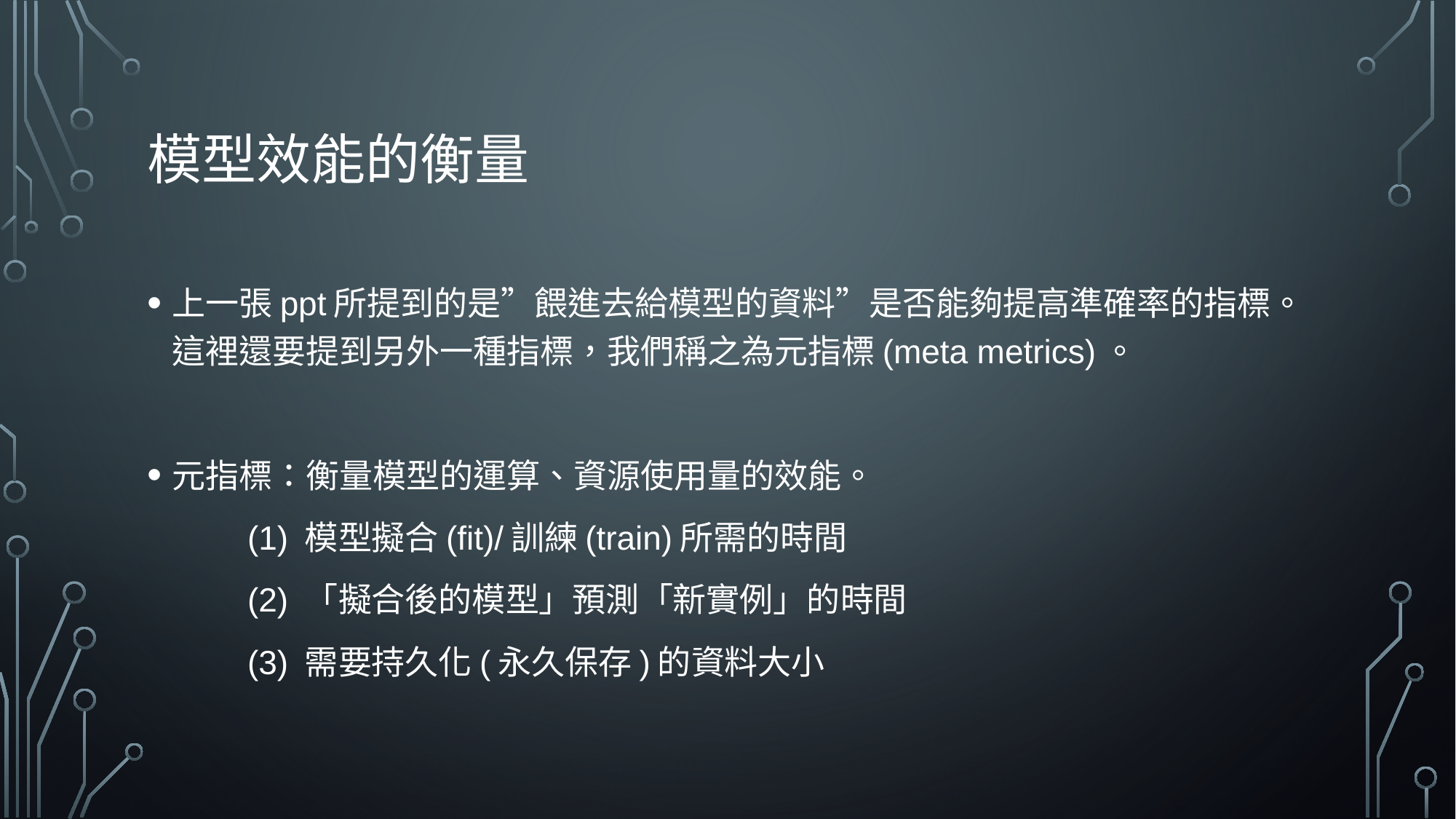

# 模型效能的衡量
上一張ppt所提到的是”餵進去給模型的資料”是否能夠提高準確率的指標。這裡還要提到另外一種指標，我們稱之為元指標(meta metrics)。

元指標：衡量模型的運算、資源使用量的效能。
	(1) 模型擬合(fit)/訓練(train)所需的時間
	(2) 「擬合後的模型」預測「新實例」的時間
	(3) 需要持久化(永久保存)的資料大小